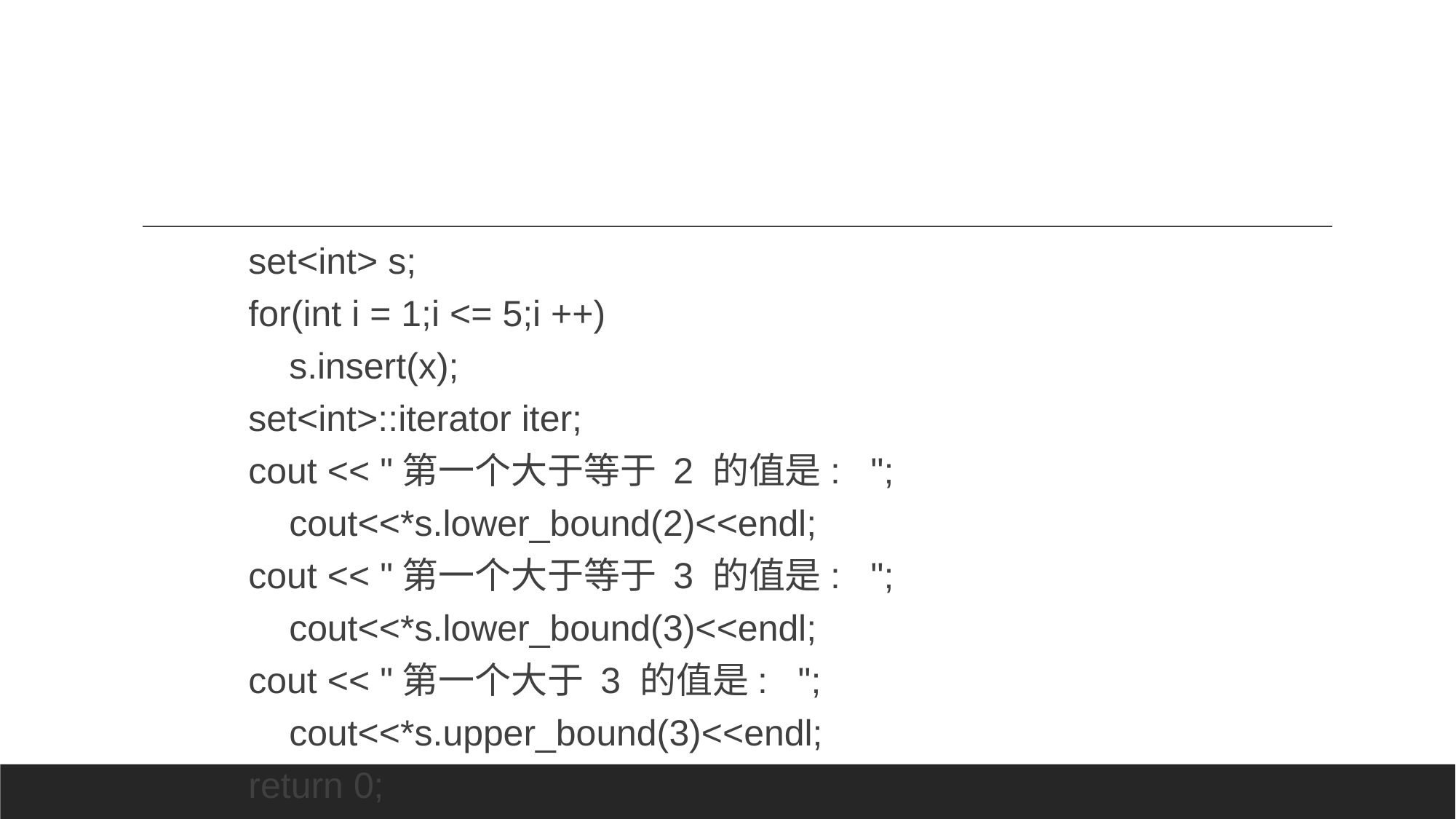

#
        set<int> s;
        for(int i = 1;i <= 5;i ++)
            s.insert(x);
        set<int>::iterator iter;
        cout << "第一个大于等于 2 的值是:   ";
            cout<<*s.lower_bound(2)<<endl;
        cout << "第一个大于等于 3 的值是:   ";
            cout<<*s.lower_bound(3)<<endl;
        cout << "第一个大于 3 的值是:   ";
            cout<<*s.upper_bound(3)<<endl;
        return 0;